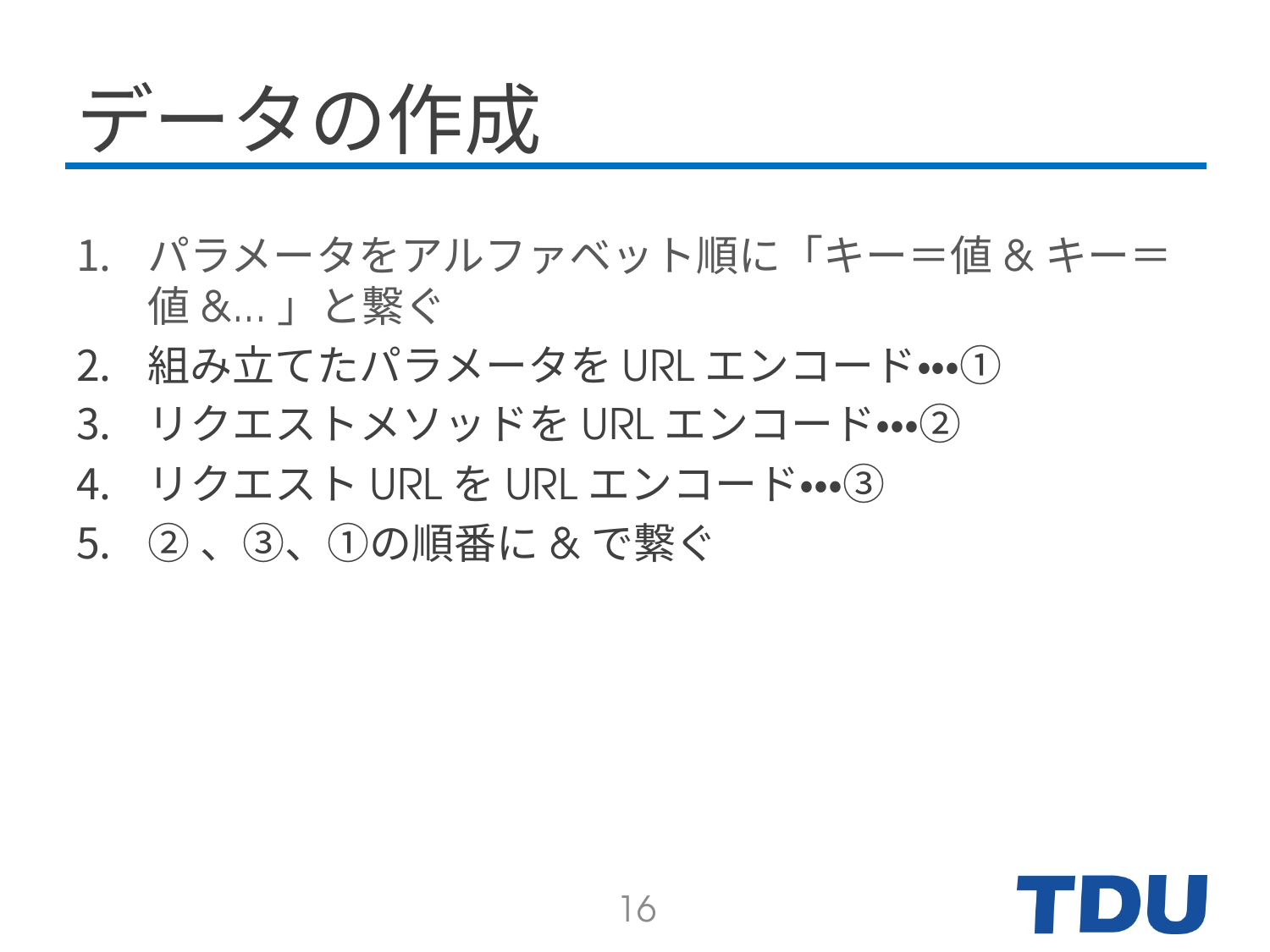

# データの作成
パラメータをアルファベット順に「キー＝値&キー＝値&...」と繋ぐ
組み立てたパラメータをURLエンコード・・・①
リクエストメソッドをURLエンコード・・・②
リクエストURLをURLエンコード・・・③
②、③、①の順番に&で繋ぐ
16